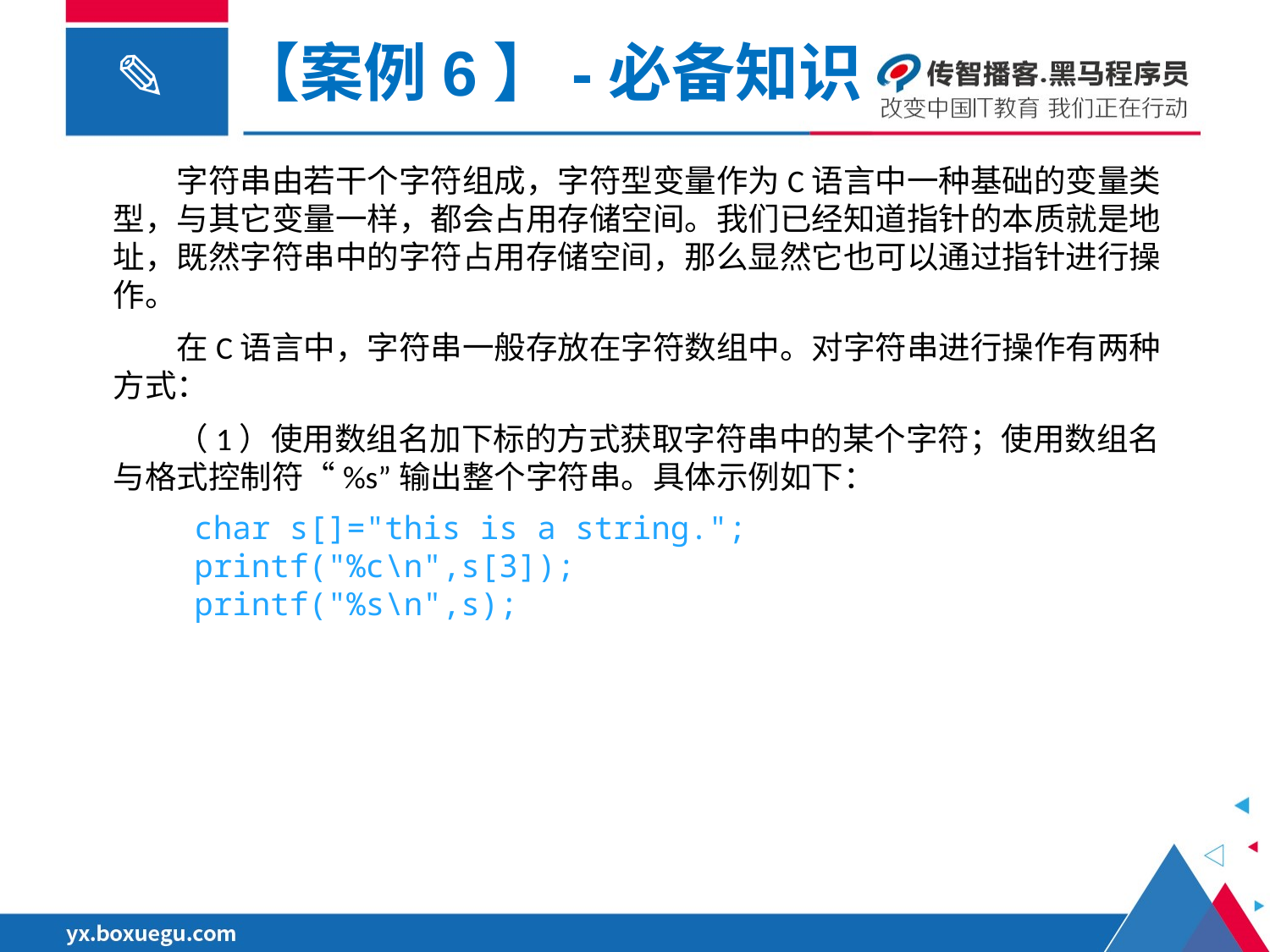

【案例6】-必备知识
字符串由若干个字符组成，字符型变量作为C语言中一种基础的变量类型，与其它变量一样，都会占用存储空间。我们已经知道指针的本质就是地址，既然字符串中的字符占用存储空间，那么显然它也可以通过指针进行操作。
什是变量？
在C语言中，字符串一般存放在字符数组中。对字符串进行操作有两种方式：
（1）使用数组名加下标的方式获取字符串中的某个字符；使用数组名与格式控制符“%s”输出整个字符串。具体示例如下：
char s[]="this is a string.";
printf("%c\n",s[3]);
printf("%s\n",s);